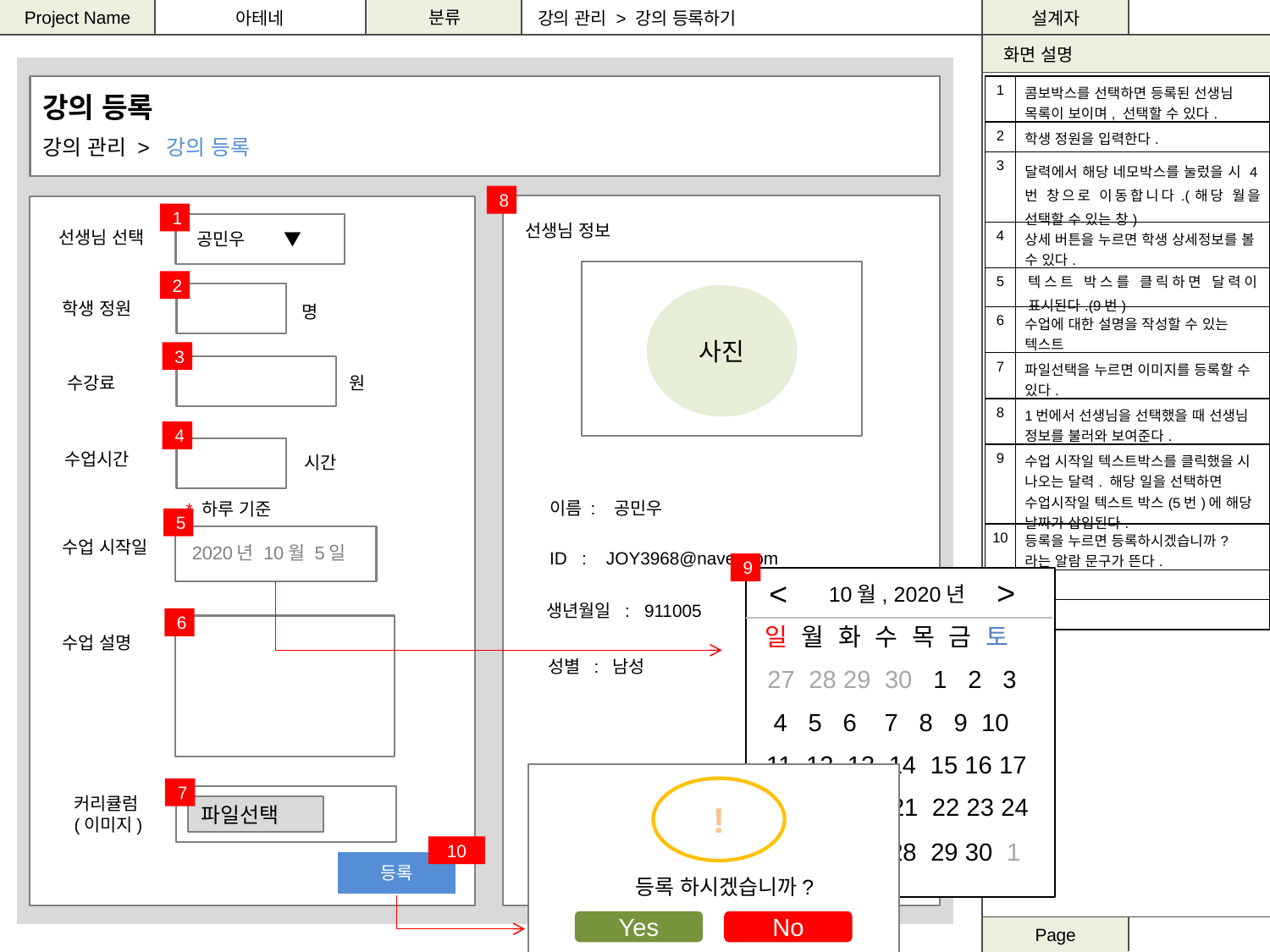

강의 관리 > 강의 등록하기

강의 등록
강의 관리 > 강의 등록
| 1 | 콤보박스를 선택하면 등록된 선생님 목록이 보이며, 선택할 수 있다. |
| --- | --- |
| 2 | 학생 정원을 입력한다. |
| 3 | 달력에서 해당 네모박스를 눌렀을 시 4번 창으로 이동합니다.(해당 월을 선택할 수 있는 창) |
| 4 | 상세 버튼을 누르면 학생 상세정보를 볼 수 있다. |
| 5 | 텍스트 박스를 클릭하면 달력이 표시된다.(9번) |
| 6 | 수업에 대한 설명을 작성할 수 있는 텍스트 |
| 7 | 파일선택을 누르면 이미지를 등록할 수 있다. |
| 8 | 1번에서 선생님을 선택했을 때 선생님 정보를 불러와 보여준다. |
| 9 | 수업 시작일 텍스트박스를 클릭했을 시 나오는 달력. 해당 일을 선택하면 수업시작일 텍스트 박스(5번)에 해당 날짜가 삽입된다. |
| 10 | 등록을 누르면 등록하시겠습니까? 라는 알람 문구가 뜬다. |
| 11 |  |
| 12 |  |
8

1

선생님 정보
선생님 선택
공민우        ▼

2

사진
학생 정원
명
3

수강료
원
4

수업시간
시간
이름 :   공민우
* 하루 기준
5

수업 시작일
2020년 10월 5일
ID   :    JOY3968@naver.com
9
>

<
10월, 2020년
일  월  화  수  목  금  토
27  28 29  30   1   2   3
 4   5   6    7   8   9  10
11  12  13  14  15 16 17
18  19  20  21  22 23 24
25  26  27  28  29 30  1
생년월일  :   911005
6

수업 설명
성별  :  남성

!
등록 하시겠습니까?
No
Yes
7
커리큘럼
(이미지)

파일선택
10
등록